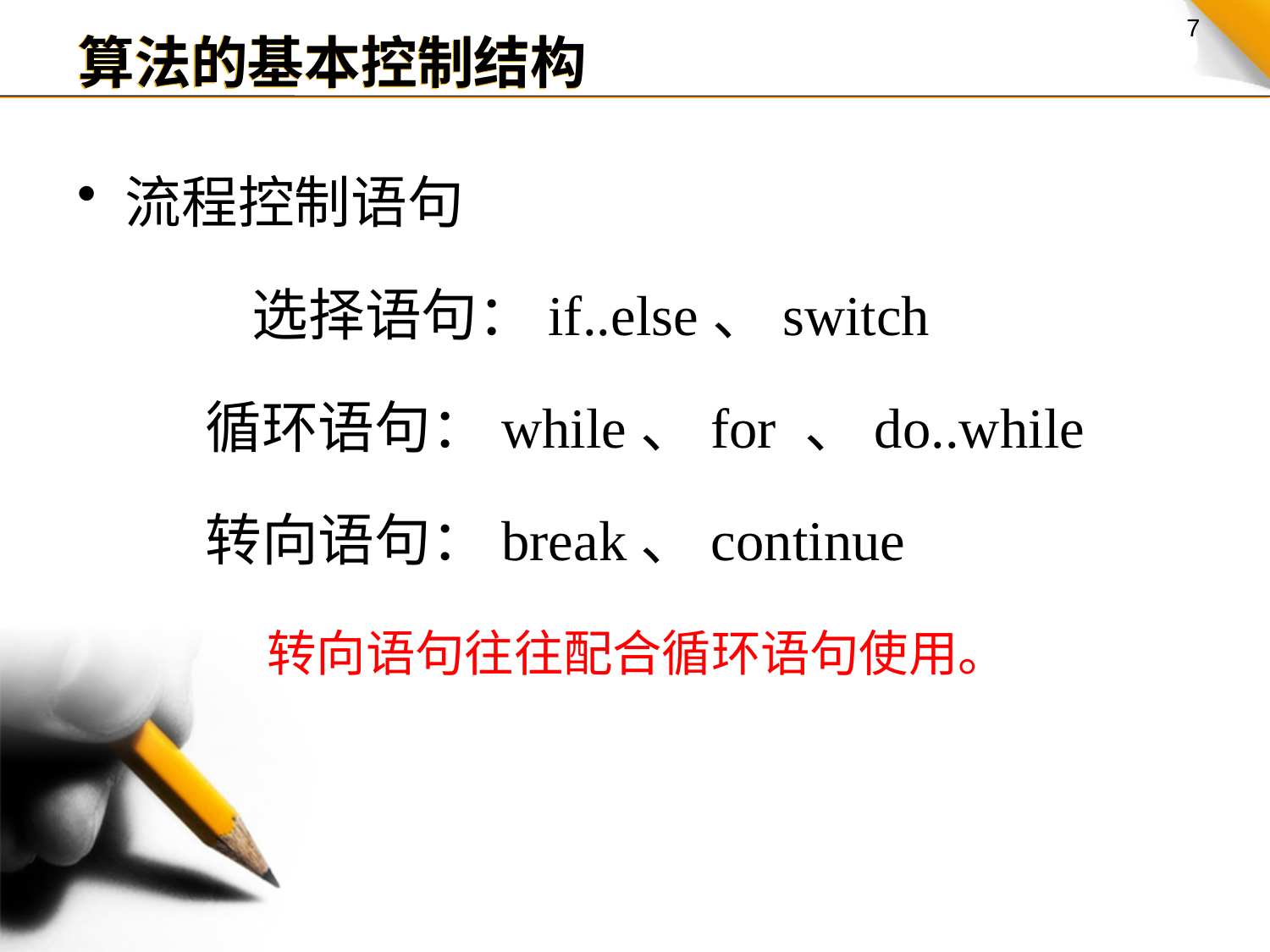

算法的基本控制结构
流程控制语句
     	选择语句：if..else、switch
         循环语句：while、for 、do..while
         转向语句：break、continue
转向语句往往配合循环语句使用。